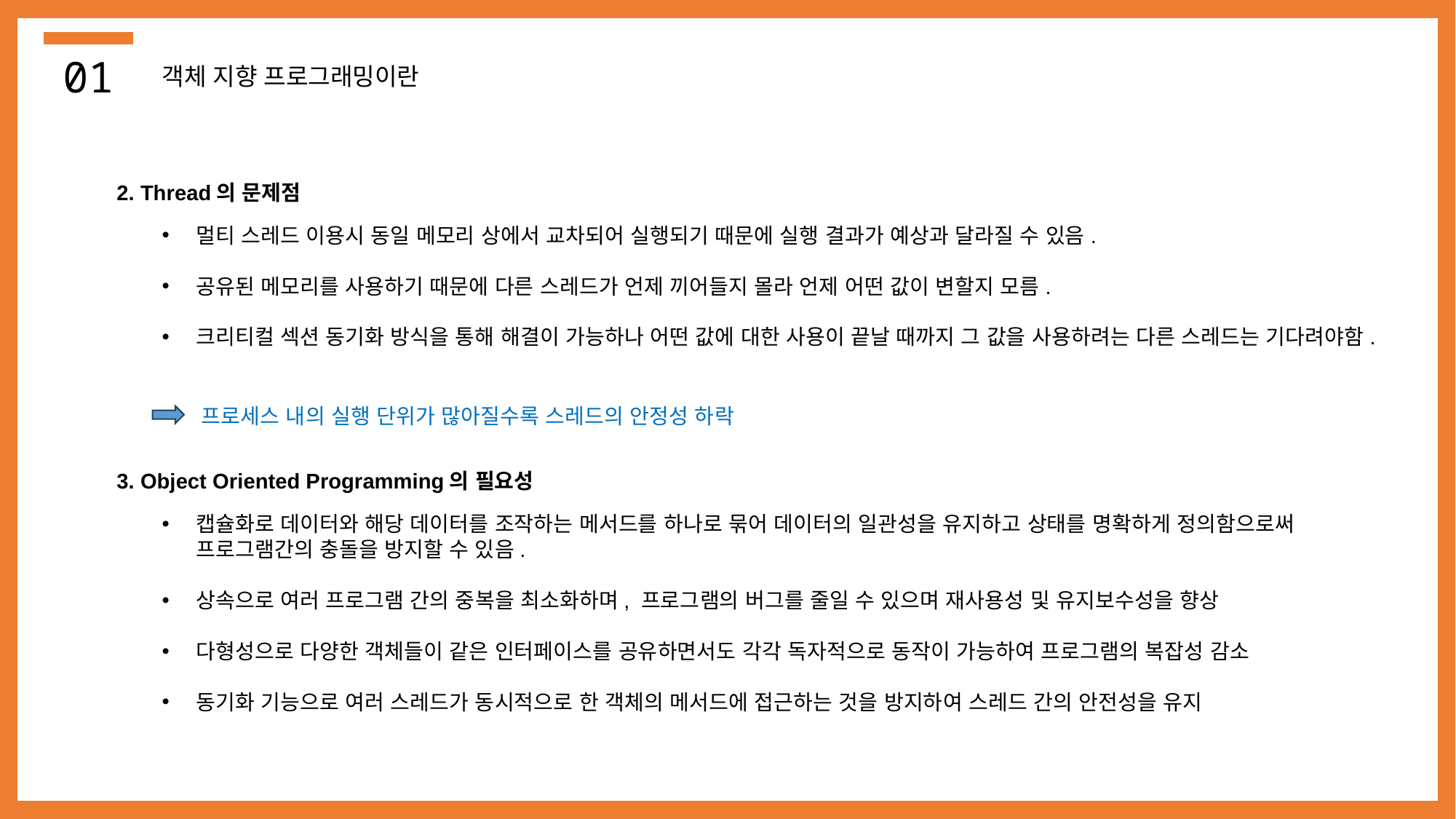

01

객체 지향 프로그래밍이란
2. Thread의 문제점
멀티 스레드 이용시 동일 메모리 상에서 교차되어 실행되기 때문에 실행 결과가 예상과 달라질 수 있음.

공유된 메모리를 사용하기 때문에 다른 스레드가 언제 끼어들지 몰라 언제 어떤 값이 변할지 모름.

크리티컬 섹션 동기화 방식을 통해 해결이 가능하나 어떤 값에 대한 사용이 끝날 때까지 그 값을 사용하려는 다른 스레드는 기다려야함.
프로세스 내의 실행 단위가 많아질수록 스레드의 안정성 하락

3. Object Oriented Programming의 필요성
캡슐화로 데이터와 해당 데이터를 조작하는 메서드를 하나로 묶어 데이터의 일관성을 유지하고 상태를 명확하게 정의함으로써 프로그램간의 충돌을 방지할 수 있음.

상속으로 여러 프로그램 간의 중복을 최소화하며, 프로그램의 버그를 줄일 수 있으며 재사용성 및 유지보수성을 향상

다형성으로 다양한 객체들이 같은 인터페이스를 공유하면서도 각각 독자적으로 동작이 가능하여 프로그램의 복잡성 감소

동기화 기능으로 여러 스레드가 동시적으로 한 객체의 메서드에 접근하는 것을 방지하여 스레드 간의 안전성을 유지